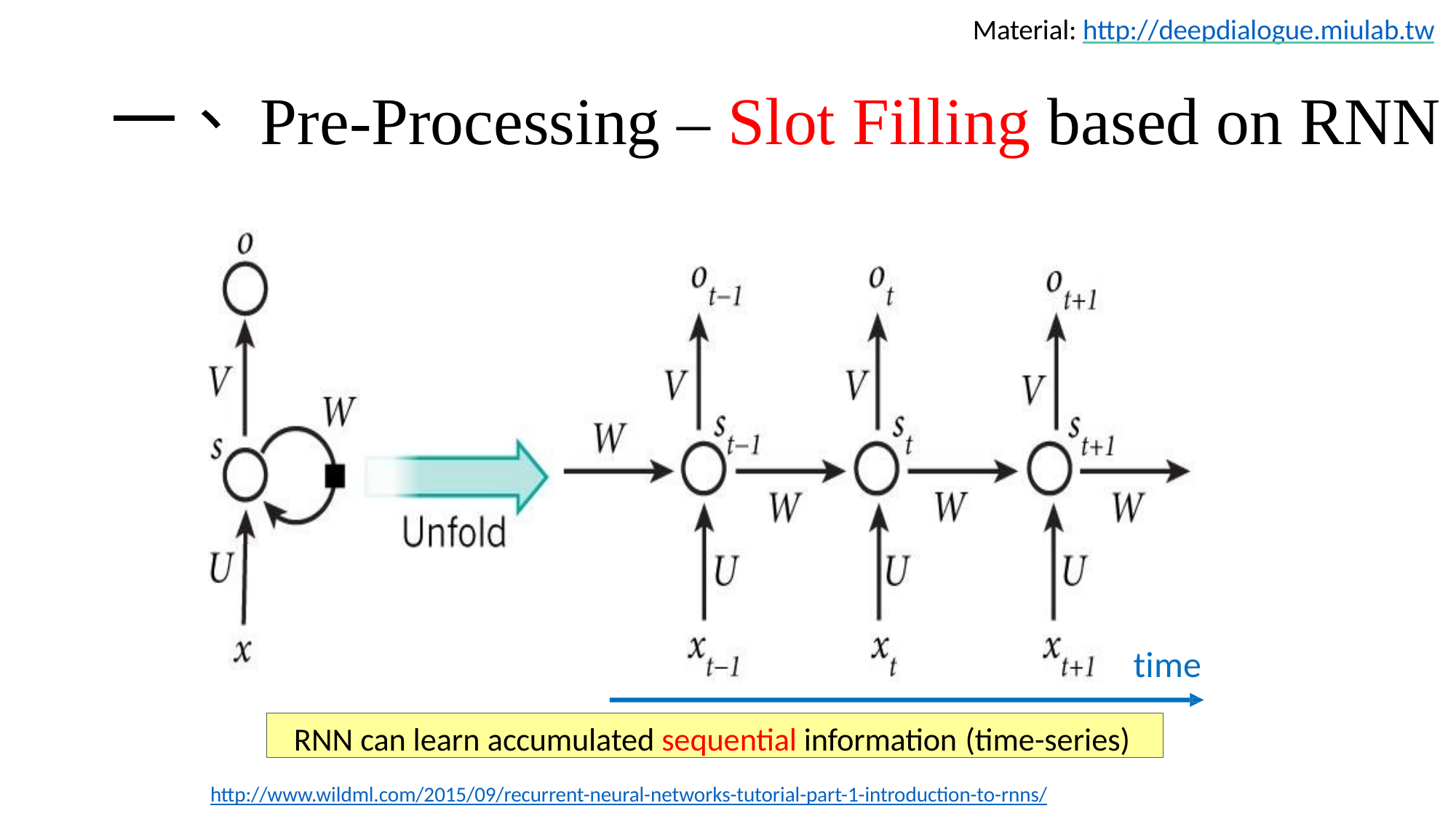

Material: http://deepdialogue.miulab.tw
# 一、Pre-Processing – Slot Filling based on RNN

time

RNN can learn accumulated sequential information (time-series)
http://www.wildml.com/2015/09/recurrent-neural-networks-tutorial-part-1-introduction-to-rnns/